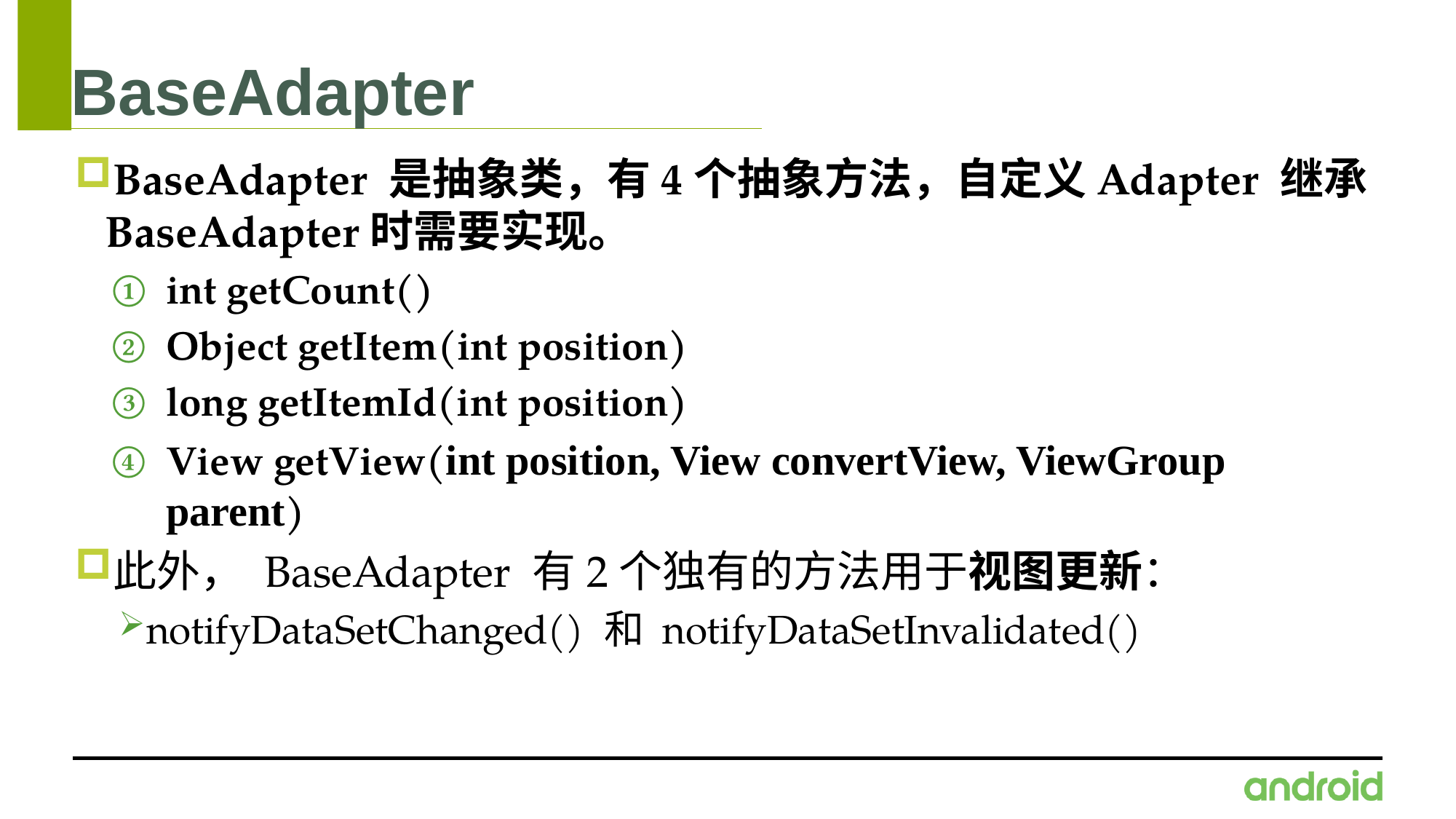

# BaseAdapter
BaseAdapter 是抽象类，有4个抽象方法，自定义Adapter 继承BaseAdapter时需要实现。
int getCount()
Object getItem(int position)
long getItemId(int position)
View getView(int position, View convertView, ViewGroup parent)
此外， BaseAdapter 有2个独有的方法用于视图更新：
notifyDataSetChanged() 和 notifyDataSetInvalidated()